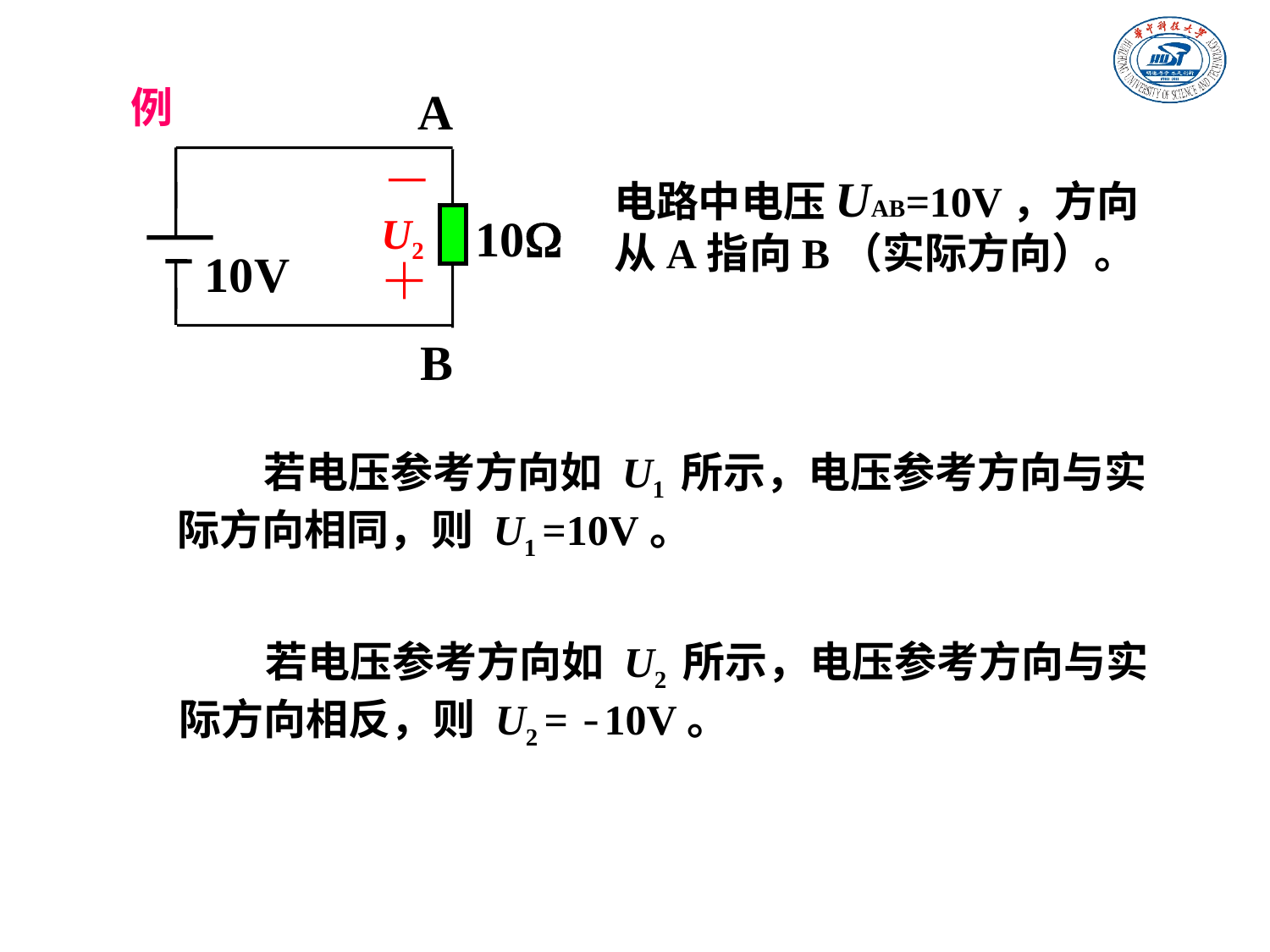

A
例

10Ω

10V

B

电路中电压UAB=10V，方向
从A指向B（实际方向）。

U1

U2

        若电压参考方向如 U1 所示，电压参考方向与实际方向相同，则 U1 =10V。
        若电压参考方向如 U2 所示，电压参考方向与实际方向相反，则 U2 = -10V。